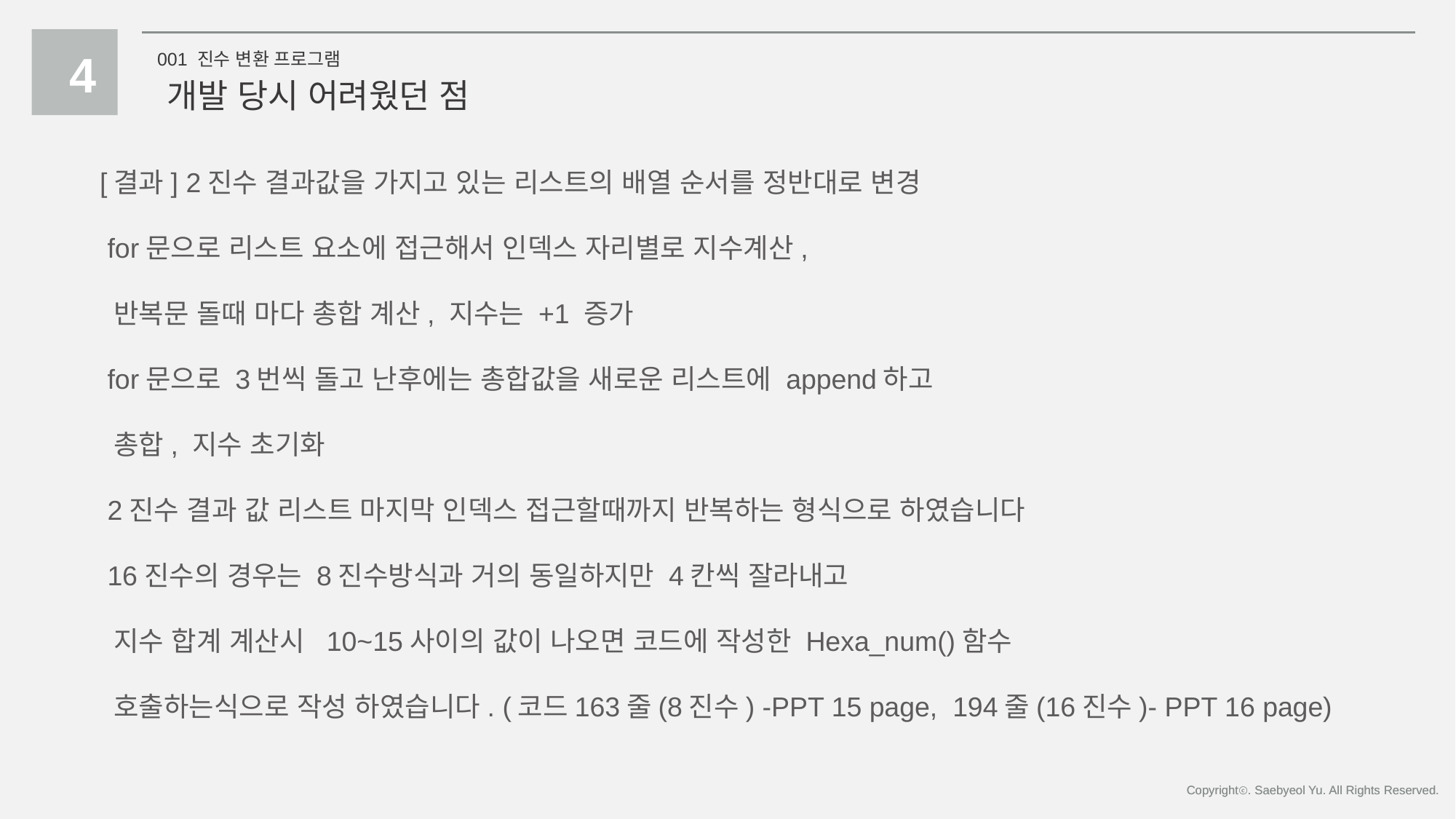

4
001 진수 변환 프로그램
개발 당시 어려웠던 점
    [결과] 2진수 결과값을 가지고 있는 리스트의 배열 순서를 정반대로 변경
     for문으로 리스트 요소에 접근해서 인덱스 자리별로 지수계산,
     반복문 돌때 마다 총합 계산, 지수는 +1 증가
     for문으로 3번씩 돌고 난후에는 총합값을 새로운 리스트에 append하고
     총합, 지수 초기화
     2진수 결과 값 리스트 마지막 인덱스 접근할때까지 반복하는 형식으로 하였습니다
     16진수의 경우는 8진수방식과 거의 동일하지만 4칸씩 잘라내고
     지수 합계 계산시  10~15사이의 값이 나오면 코드에 작성한 Hexa_num()함수
     호출하는식으로 작성 하였습니다. (코드163줄(8진수) -PPT 15 page,  194줄(16진수)- PPT 16 page)
Copyrightⓒ. Saebyeol Yu. All Rights Reserved.